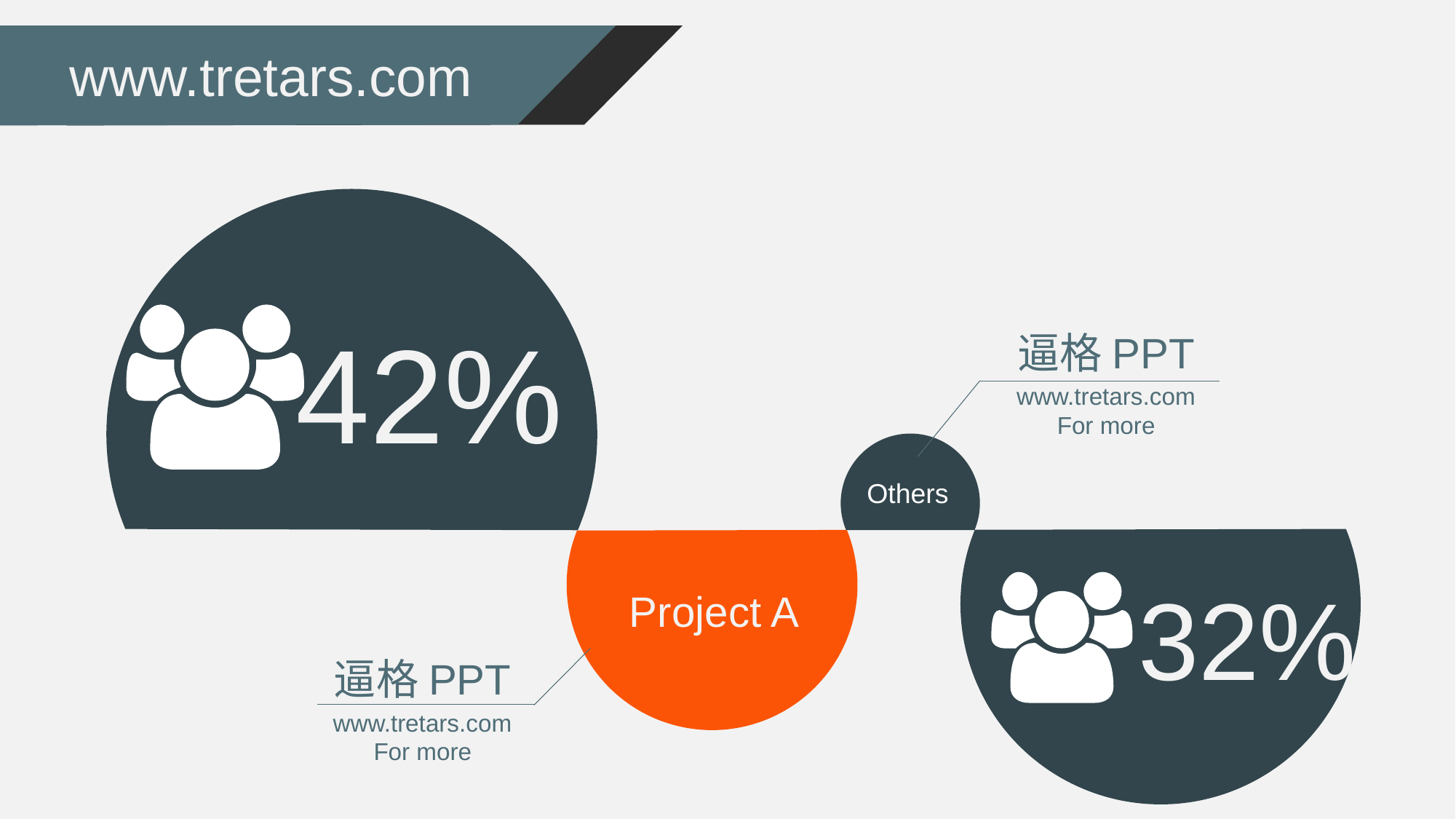

www.tretars.com

42%
逼格PPT
www.tretars.com
For more

Others
32%

Project A
逼格PPT
www.tretars.com
For more